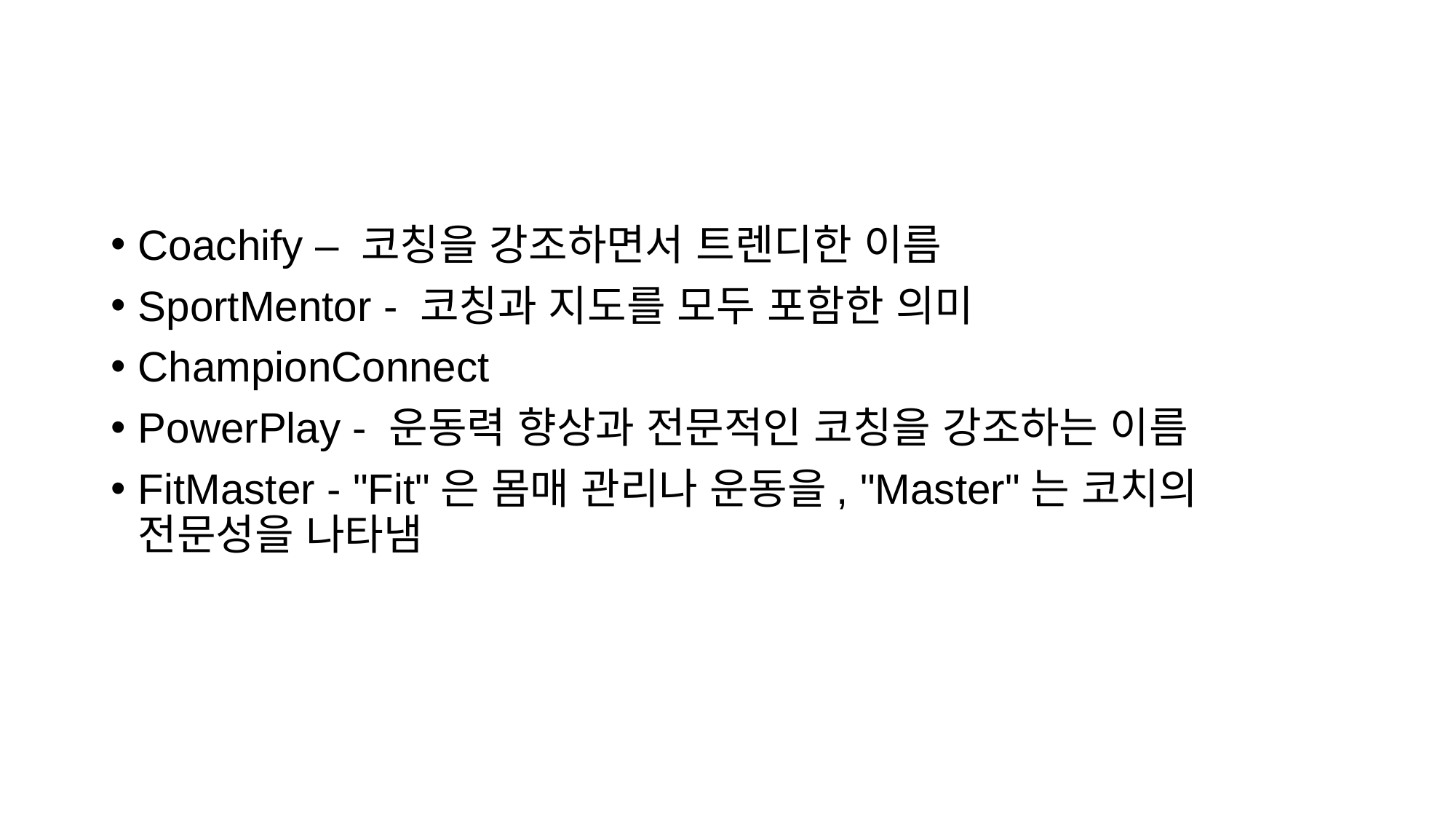

Coachify – 코칭을 강조하면서 트렌디한 이름
SportMentor - 코칭과 지도를 모두 포함한 의미
ChampionConnect
PowerPlay - 운동력 향상과 전문적인 코칭을 강조하는 이름
FitMaster - "Fit"은 몸매 관리나 운동을, "Master"는 코치의 전문성을 나타냄